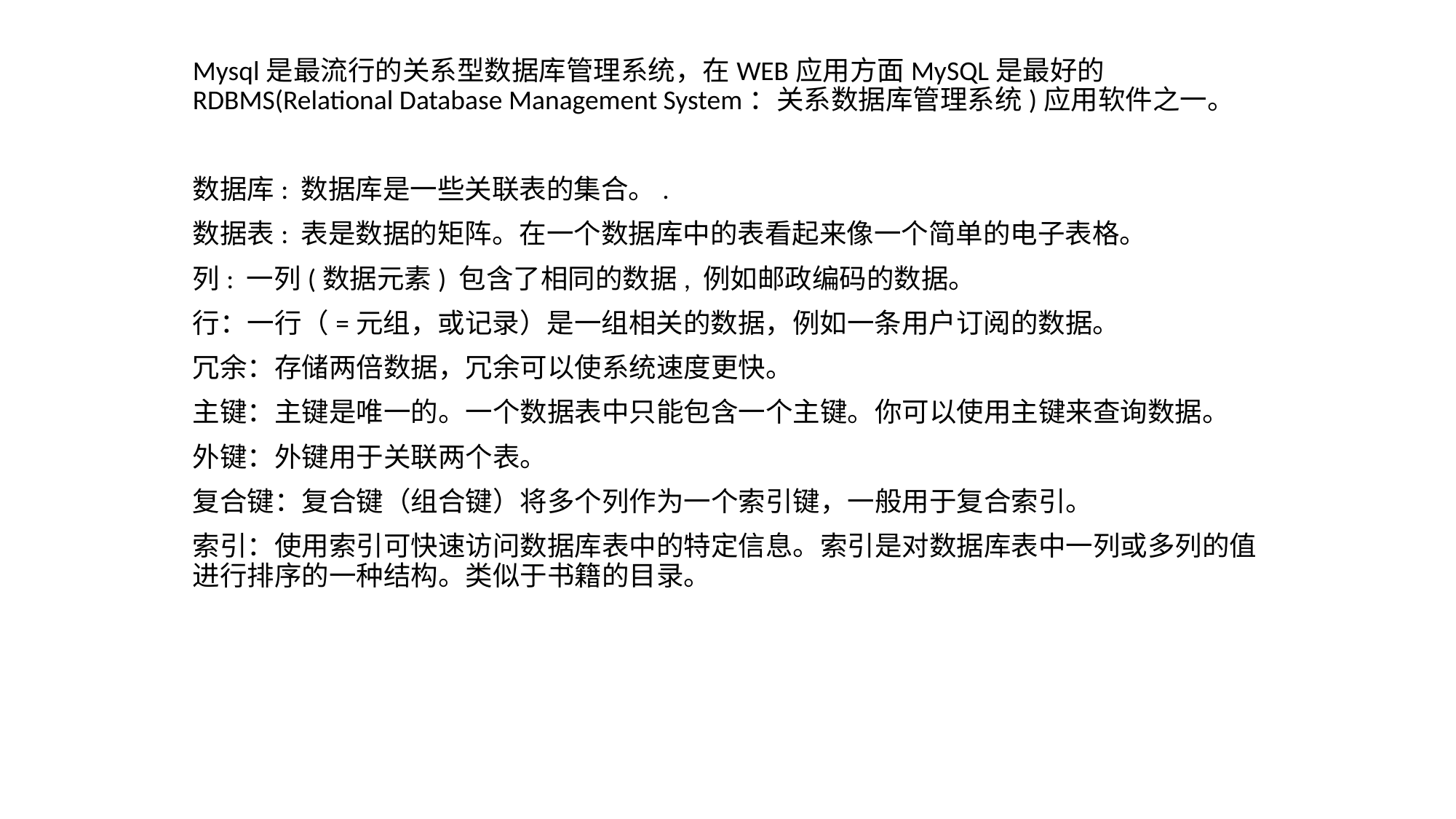

Mysql是最流行的关系型数据库管理系统，在WEB应用方面MySQL是最好的RDBMS(Relational Database Management System：关系数据库管理系统)应用软件之一。

数据库: 数据库是一些关联表的集合。.
数据表: 表是数据的矩阵。在一个数据库中的表看起来像一个简单的电子表格。
列: 一列(数据元素) 包含了相同的数据, 例如邮政编码的数据。
行：一行（=元组，或记录）是一组相关的数据，例如一条用户订阅的数据。
冗余：存储两倍数据，冗余可以使系统速度更快。
主键：主键是唯一的。一个数据表中只能包含一个主键。你可以使用主键来查询数据。
外键：外键用于关联两个表。
复合键：复合键（组合键）将多个列作为一个索引键，一般用于复合索引。
索引：使用索引可快速访问数据库表中的特定信息。索引是对数据库表中一列或多列的值进行排序的一种结构。类似于书籍的目录。